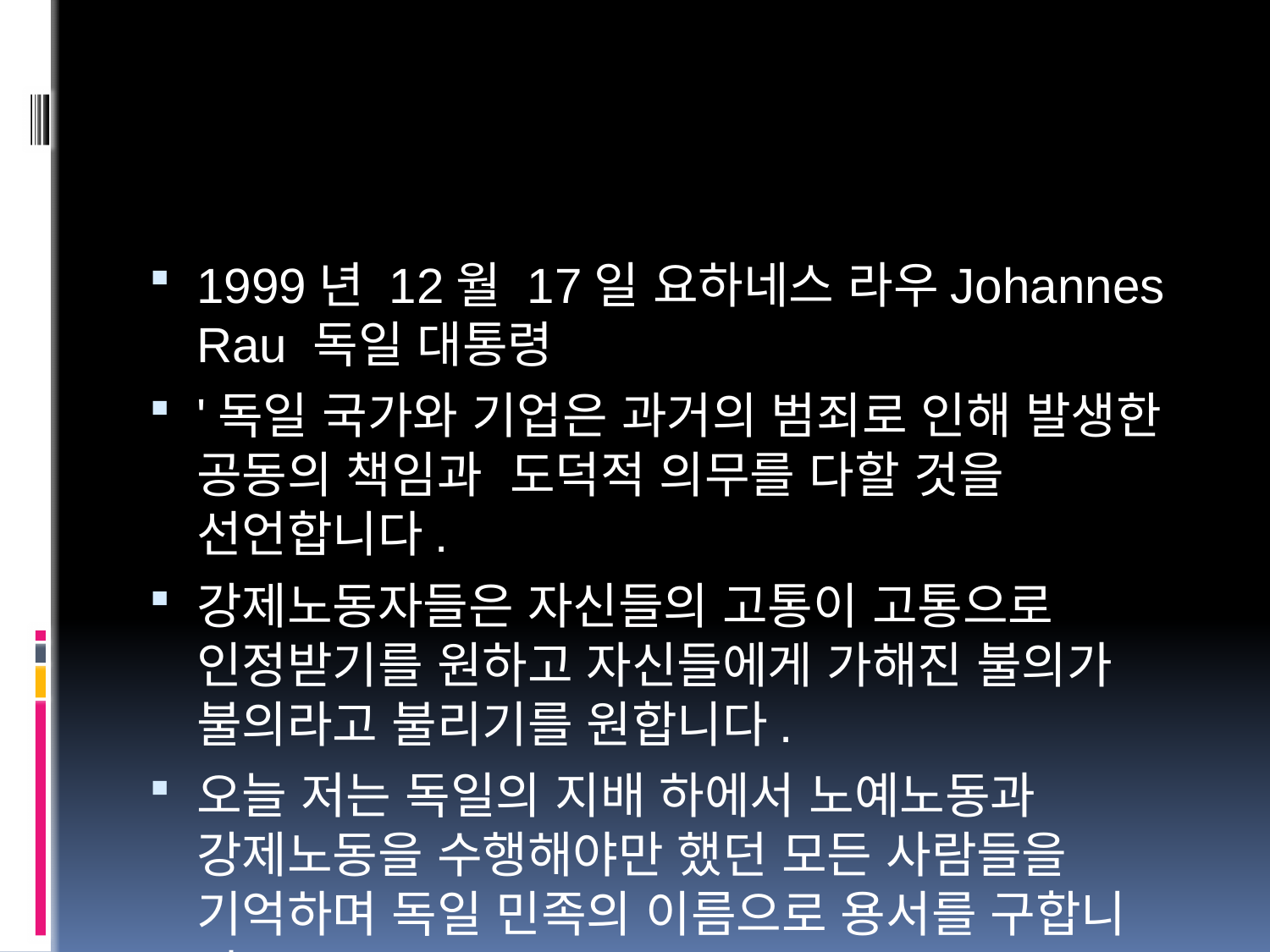

#
1999년 12월 17일 요하네스 라우Johannes Rau 독일 대통령
'독일 국가와 기업은 과거의 범죄로 인해 발생한 공동의 책임과  도덕적 의무를 다할 것을 선언합니다.
강제노동자들은 자신들의 고통이 고통으로 인정받기를 원하고 자신들에게 가해진 불의가 불의라고 불리기를 원합니다.
오늘 저는 독일의 지배 하에서 노예노동과 강제노동을 ​수행해야만 했던 모든 사람들을 기억하며 독일 민족의 이름으로 용서를 구합니다.'